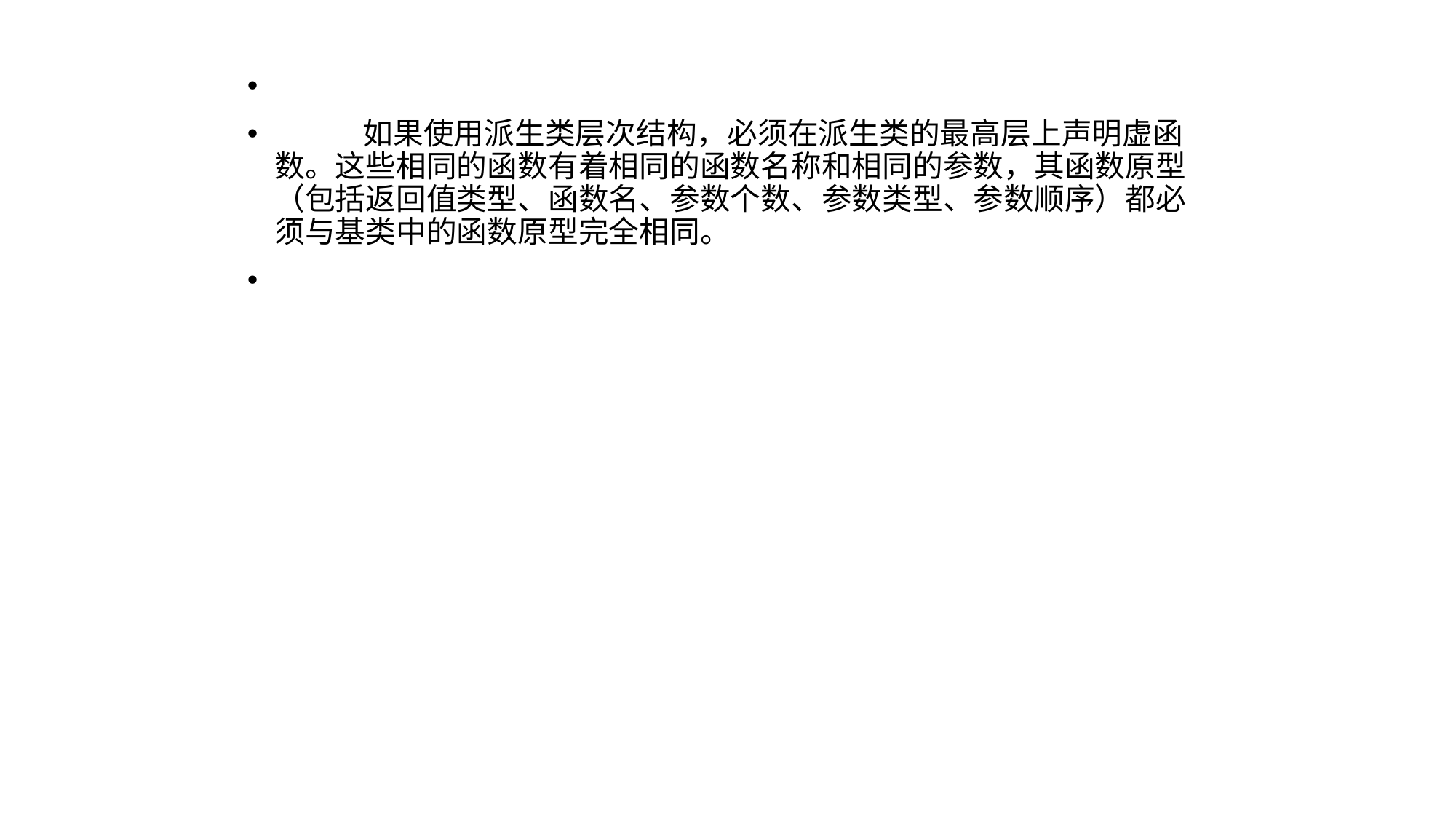

如果使用派生类层次结构，必须在派生类的最高层上声明虚函数。这些相同的函数有着相同的函数名称和相同的参数，其函数原型（包括返回值类型、函数名、参数个数、参数类型、参数顺序）都必须与基类中的函数原型完全相同。